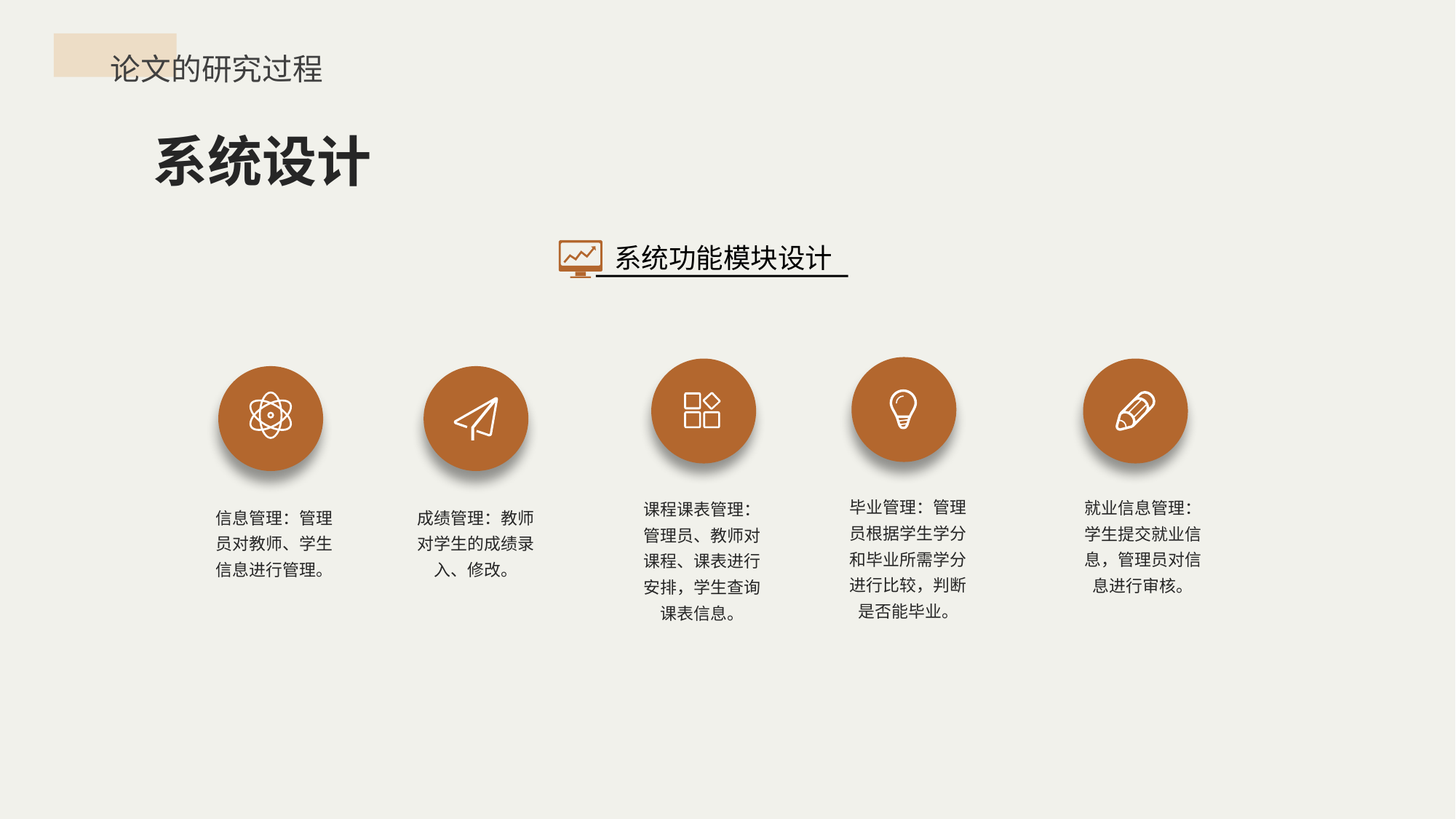

论文的研究过程

系统设计
系统功能模块设计

毕业管理：管理员根据学生学分和毕业所需学分进行比较，判断是否能毕业。
就业信息管理：学生提交就业信息，管理员对信息进行审核。
课程课表管理：管理员、教师对课程、课表进行安排，学生查询课表信息。
信息管理：管理员对教师、学生信息进行管理。
成绩管理：教师对学生的成绩录入、修改。